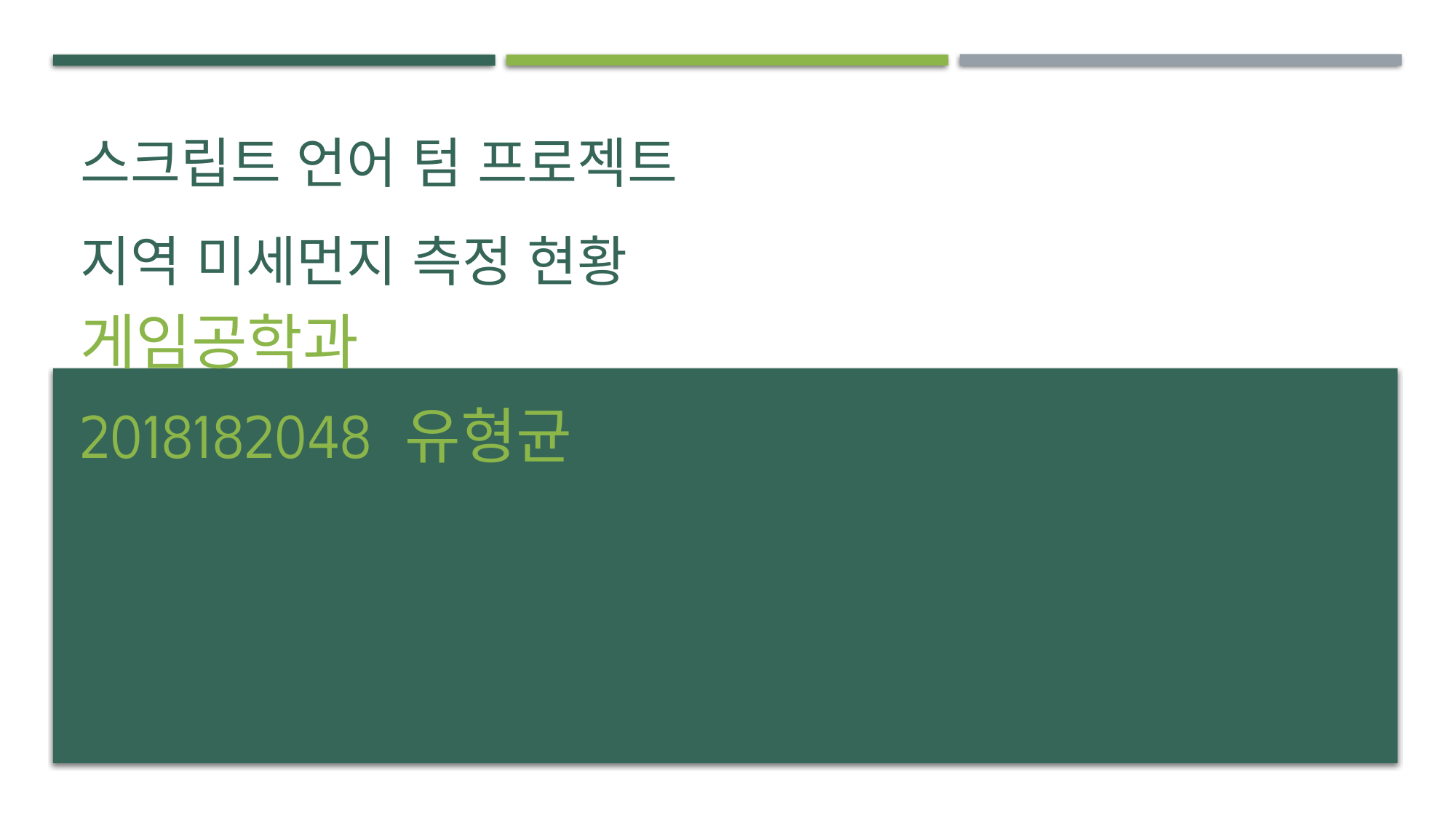

# 스크립트 언어 텀 프로젝트 지역 미세먼지 측정 현황
게임공학과
2018182048 유형균